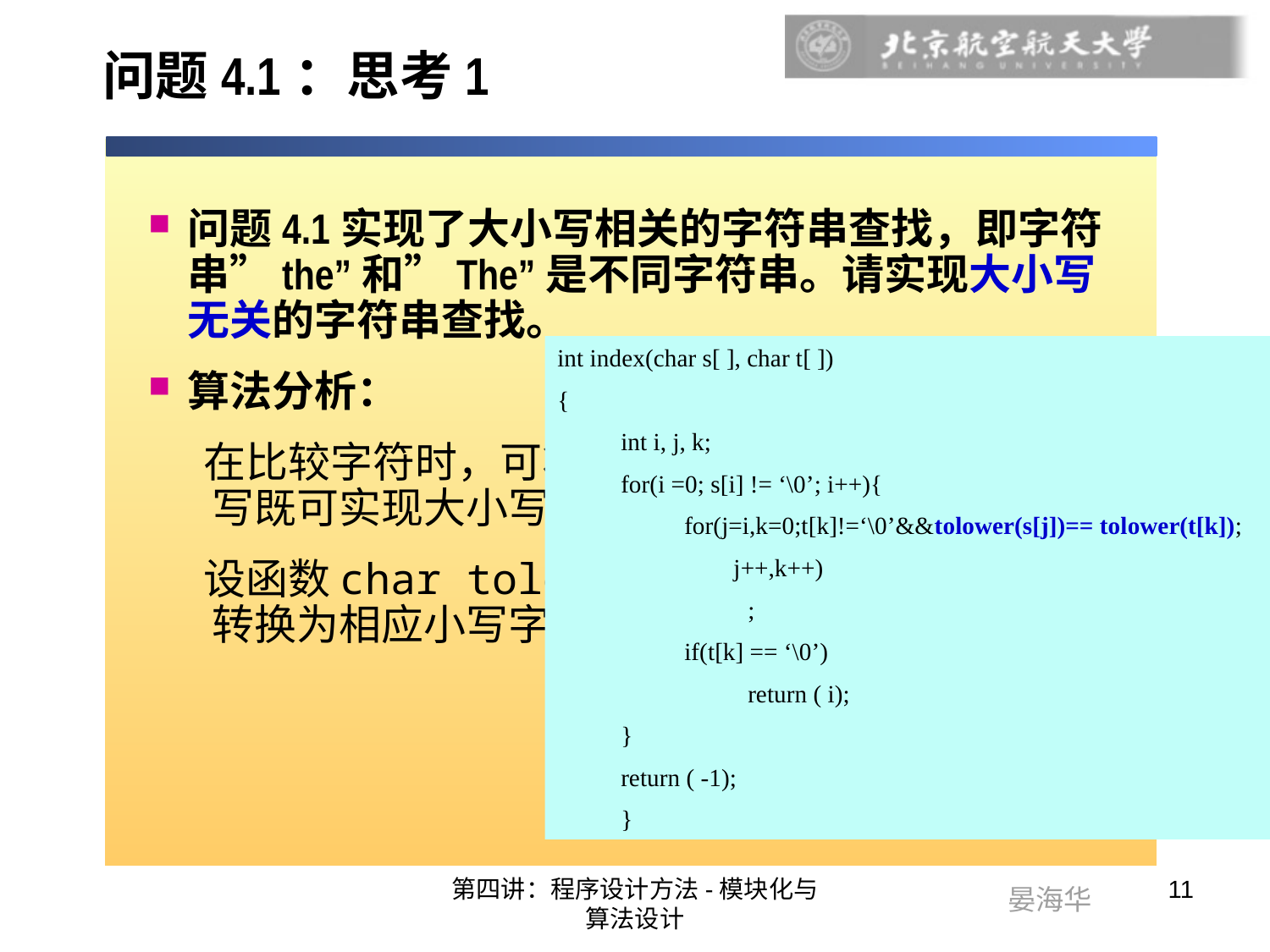

# 问题4.1：思考1
问题4.1实现了大小写相关的字符串查找，即字符串”the”和”The”是不同字符串。请实现大小写无关的字符串查找。
算法分析：
在比较字符时，可将比较字符均转换为小写或大写既可实现大小写无关查找。
设函数char tolower(char c)用于将字符c转换为相应小写字符，则上面index可改为：
int index(char s[ ], char t[ ])
{
int i, j, k;
for(i =0; s[i] != ‘\0’; i++){
for(j=i,k=0;t[k]!=‘\0’&&tolower(s[j])== tolower(t[k]);
        j++,k++)
;
if(t[k] == ‘\0’)
return ( i);
}
return ( -1);
}
第四讲：程序设计方法-模块化与算法设计
11